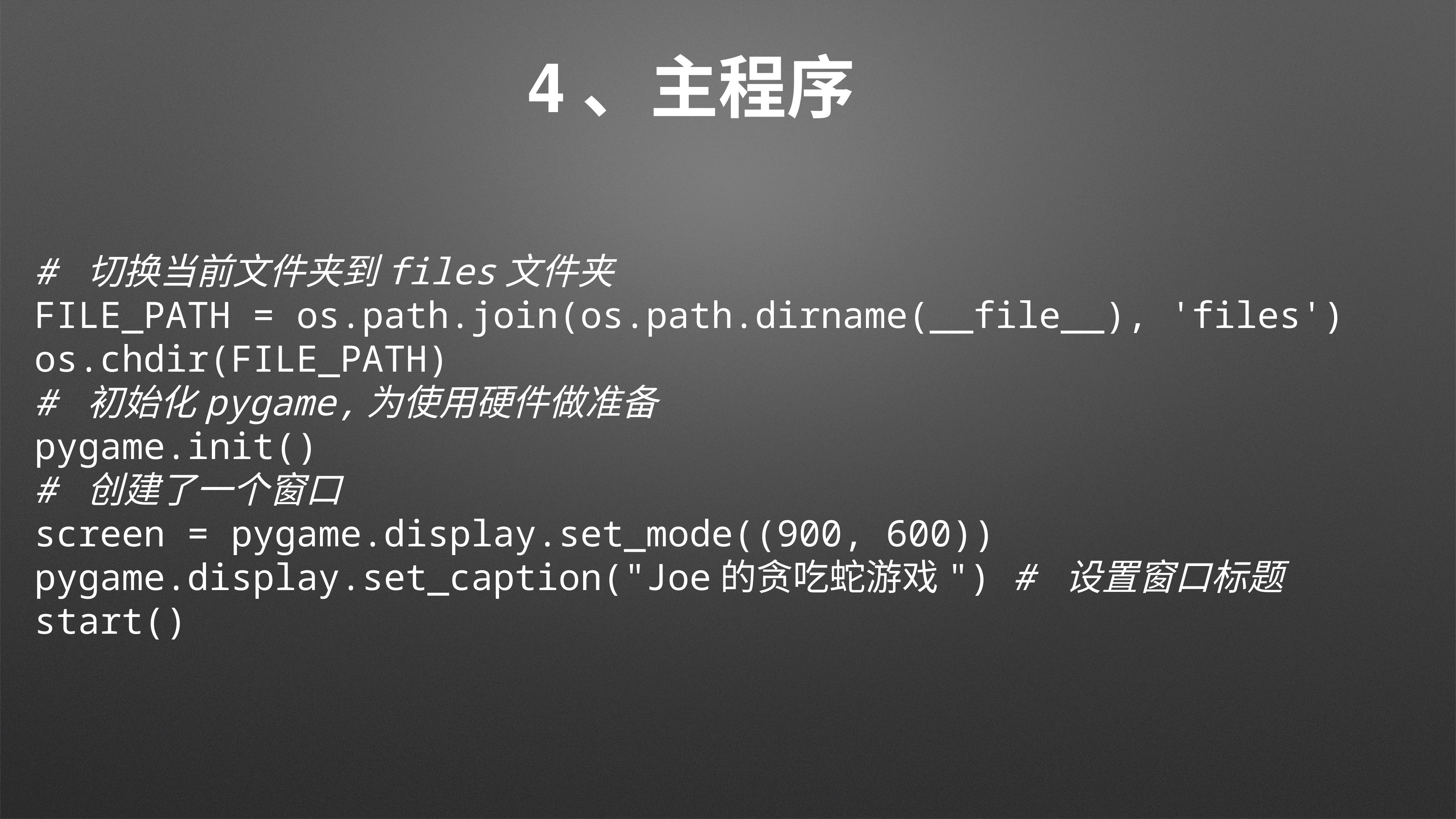

# 4、主程序

# 切换当前文件夹到files文件夹
FILE_PATH = os.path.join(os.path.dirname(__file__), 'files')
os.chdir(FILE_PATH)
# 初始化pygame,为使用硬件做准备
pygame.init()
# 创建了一个窗口
screen = pygame.display.set_mode((900, 600))
pygame.display.set_caption("Joe的贪吃蛇游戏") # 设置窗口标题
start()